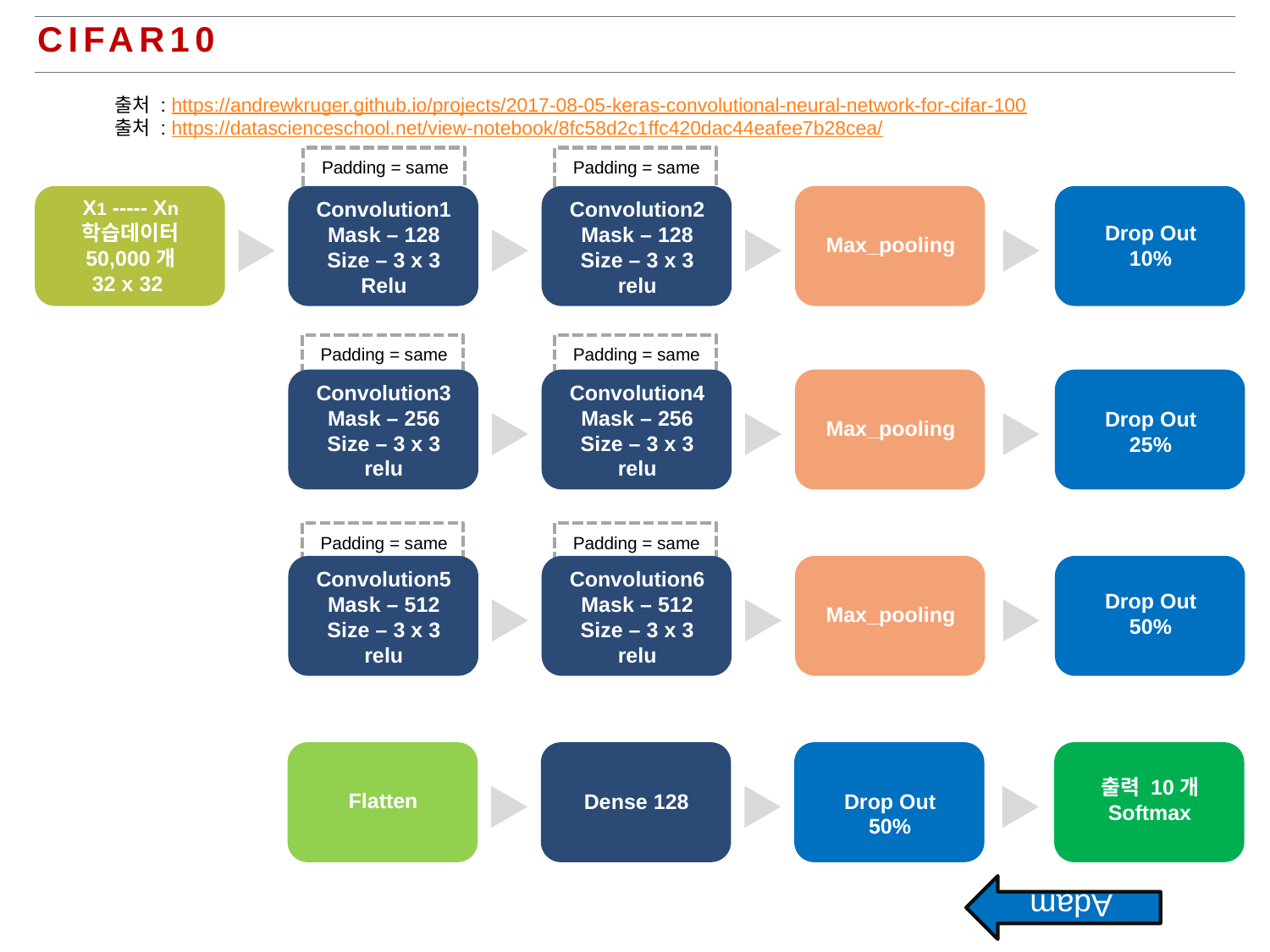

CIFAR10
출처 : https://andrewkruger.github.io/projects/2017-08-05-keras-convolutional-neural-network-for-cifar-100
출처 : https://datascienceschool.net/view-notebook/8fc58d2c1ffc420dac44eafee7b28cea/

Padding = same

Padding = same

X1 ----- Xn
학습데이터 50,000개
32 x 32

Convolution1
Mask – 128
Size – 3 x 3
Relu

Convolution2
Mask – 128
Size – 3 x 3
relu

Max_pooling

Drop Out
10%

Padding = same

Padding = same

Convolution3
Mask – 256
Size – 3 x 3
relu

Convolution4
Mask – 256
Size – 3 x 3
relu

Max_pooling

Drop Out
25%

Padding = same

Padding = same

Convolution5
Mask – 512
Size – 3 x 3
relu

Convolution6
Mask – 512
Size – 3 x 3
relu

Max_pooling

Drop Out
50%

Flatten

Dense 128

Drop Out
50%

출력 10개
Softmax

Adam